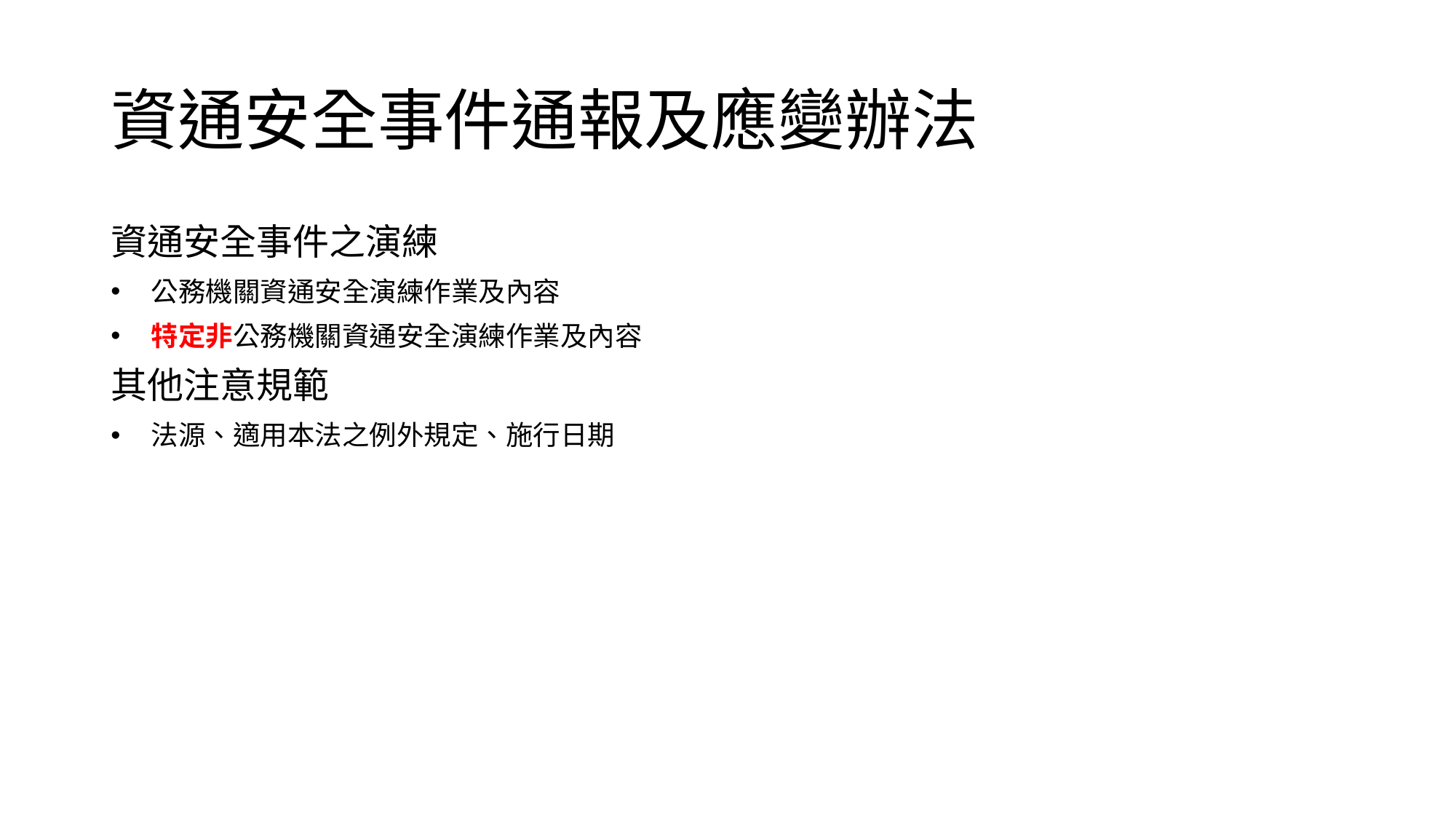

# 資通安全事件通報及應變辦法
資通安全事件之演練
 公務機關資通安全演練作業及內容
 特定非公務機關資通安全演練作業及內容
其他注意規範
 法源、適用本法之例外規定、施行日期